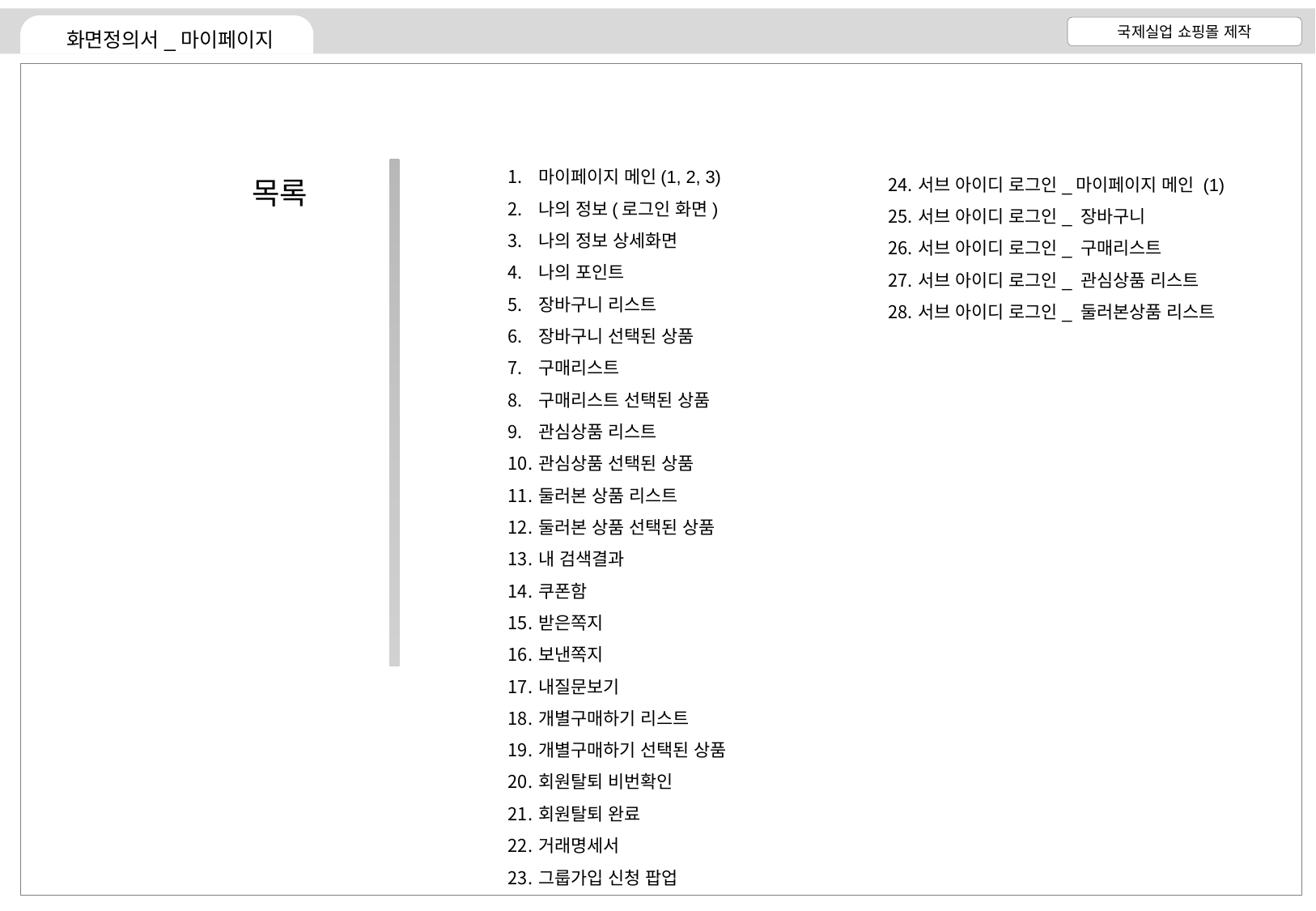

마이페이지 메인(1, 2, 3)
나의 정보(로그인 화면)
나의 정보 상세화면
나의 포인트
장바구니 리스트
장바구니 선택된 상품
구매리스트
구매리스트 선택된 상품
관심상품 리스트
관심상품 선택된 상품
둘러본 상품 리스트
둘러본 상품 선택된 상품
내 검색결과
쿠폰함
받은쪽지
보낸쪽지
내질문보기
개별구매하기 리스트
개별구매하기 선택된 상품
회원탈퇴 비번확인
회원탈퇴 완료
거래명세서
그룹가입 신청 팝업
서브 아이디 로그인_마이페이지 메인 (1)
서브 아이디 로그인_ 장바구니
서브 아이디 로그인_ 구매리스트
서브 아이디 로그인_ 관심상품 리스트
서브 아이디 로그인_ 둘러본상품 리스트

목록